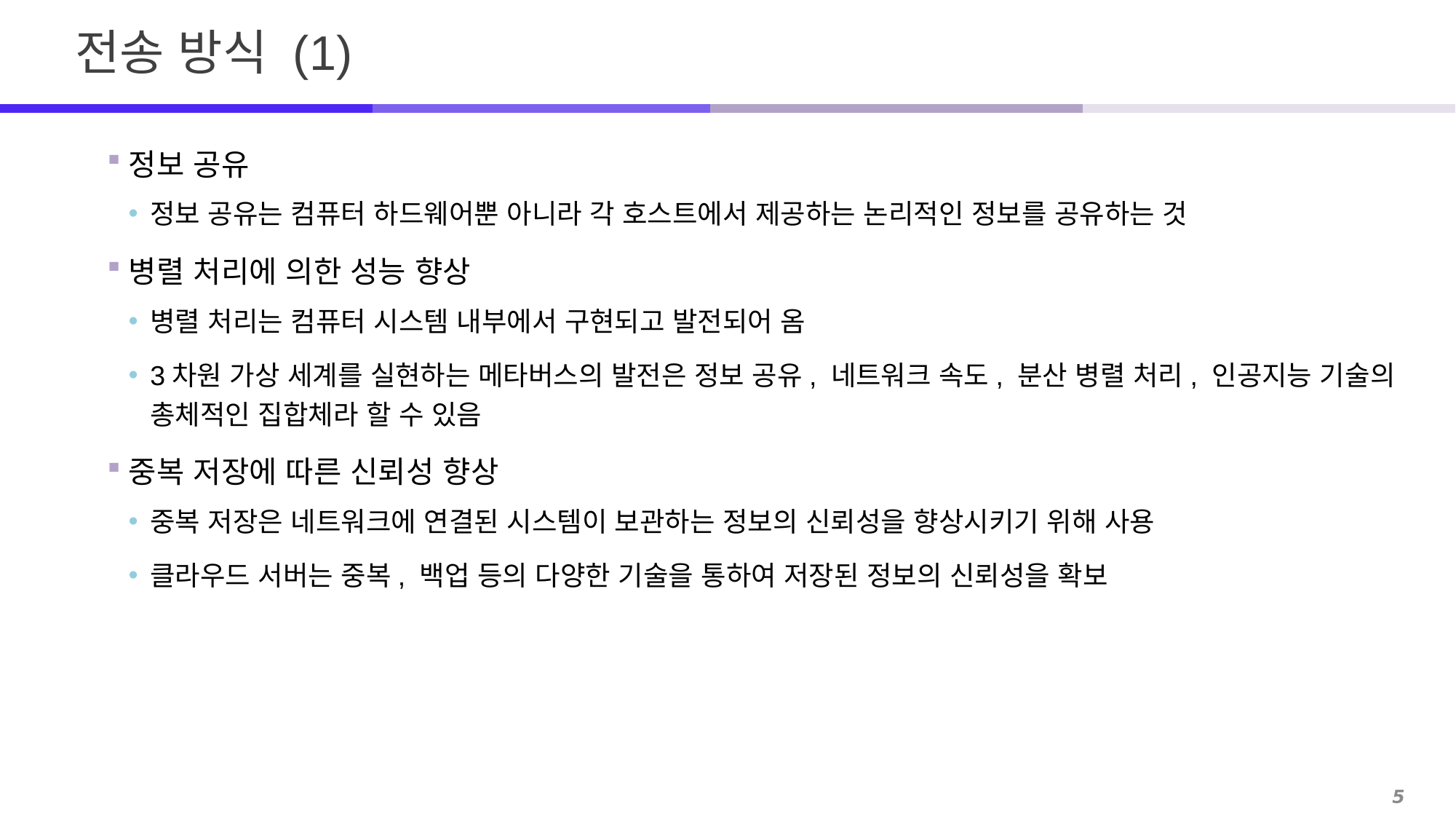

# 전송 방식 (1)
정보 공유
정보 공유는 컴퓨터 하드웨어뿐 아니라 각 호스트에서 제공하는 논리적인 정보를 공유하는 것
병렬 처리에 의한 성능 향상
병렬 처리는 컴퓨터 시스템 내부에서 구현되고 발전되어 옴
3차원 가상 세계를 실현하는 메타버스의 발전은 정보 공유, 네트워크 속도, 분산 병렬 처리, 인공지능 기술의 총체적인 집합체라 할 수 있음
중복 저장에 따른 신뢰성 향상
중복 저장은 네트워크에 연결된 시스템이 보관하는 정보의 신뢰성을 향상시키기 위해 사용
클라우드 서버는 중복, 백업 등의 다양한 기술을 통하여 저장된 정보의 신뢰성을 확보